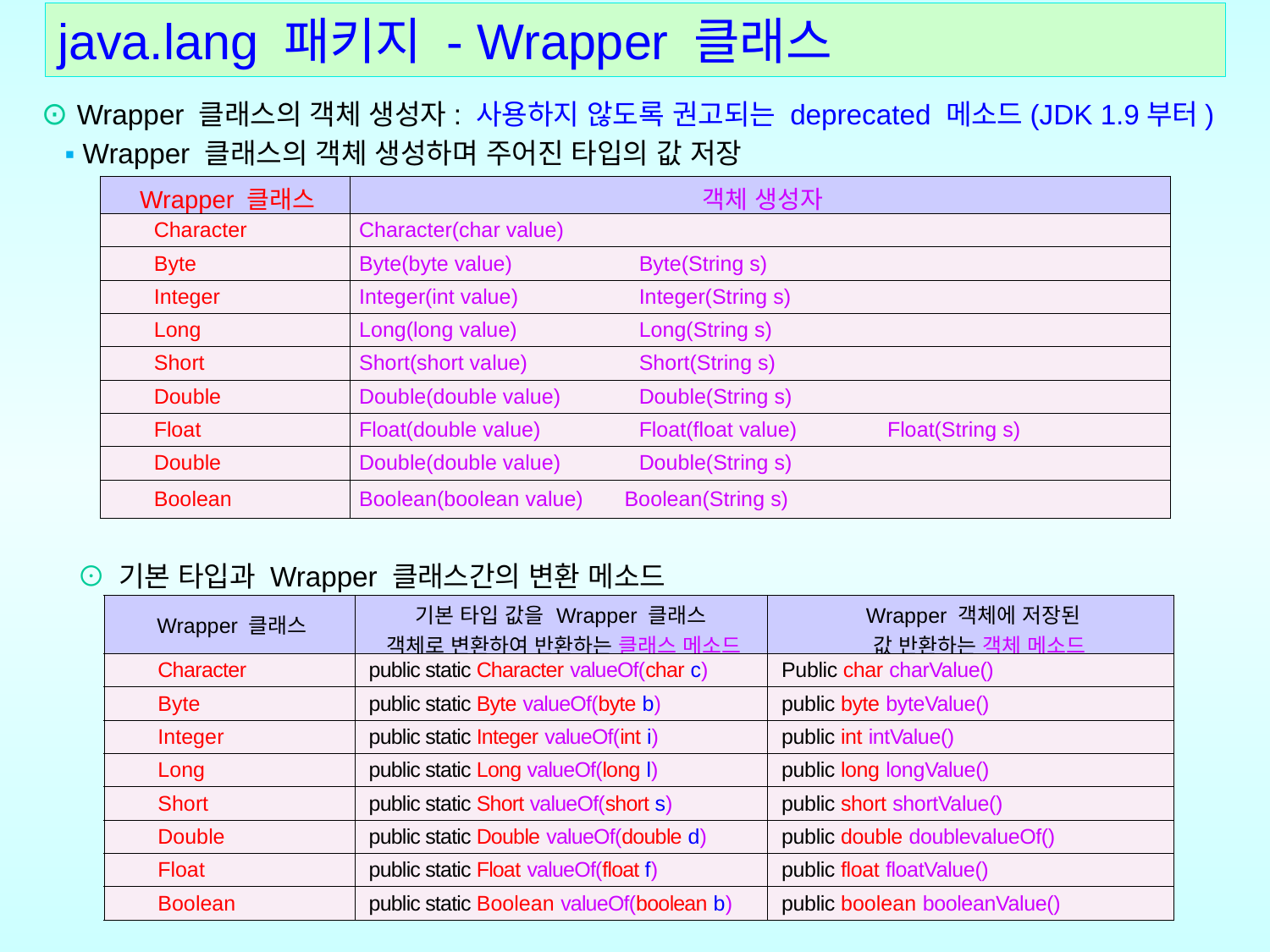

# java.lang 패키지 - Wrapper 클래스
⊙ Wrapper 클래스의 객체 생성자: 사용하지 않도록 권고되는 deprecated 메소드(JDK 1.9부터)
   ▪ Wrapper 클래스의 객체 생성하며 주어진 타입의 값 저장
| Wrapper 클래스 | 객체 생성자 |  |  |
| --- | --- | --- | --- |
| Character | Character(char value) |  |  |
| Byte | Byte(byte value) | Byte(String s) |  |
| Integer | Integer(int value) | Integer(String s) |  |
| Long | Long(long value) | Long(String s) |  |
| Short | Short(short value) | Short(String s) |  |
| Double | Double(double value) | Double(String s) |  |
| Float | Float(double value) | Float(float value) | Float(String s) |
| Double | Double(double value) | Double(String s) |  |
| Boolean | Boolean(boolean value) Boolean(String s) |  |  |
⊙ 기본 타입과 Wrapper 클래스간의 변환 메소드
| Wrapper 클래스 | 기본 타입 값을 Wrapper 클래스 객체로 변환하여 반환하는 클래스 메소드 | Wrapper 객체에 저장된 값 반환하는 객체 메소드 |
| --- | --- | --- |
| Character | public static Character valueOf(char c) | Public char charValue() |
| Byte | public static Byte valueOf(byte b) | public byte byteValue() |
| Integer | public static Integer valueOf(int i) | public int intValue() |
| Long | public static Long valueOf(long l) | public long longValue() |
| Short | public static Short valueOf(short s) | public short shortValue() |
| Double | public static Double valueOf(double d) | public double doublevalueOf() |
| Float | public static Float valueOf(float f) | public float floatValue() |
| Boolean | public static Boolean valueOf(boolean b) | public boolean booleanValue() |